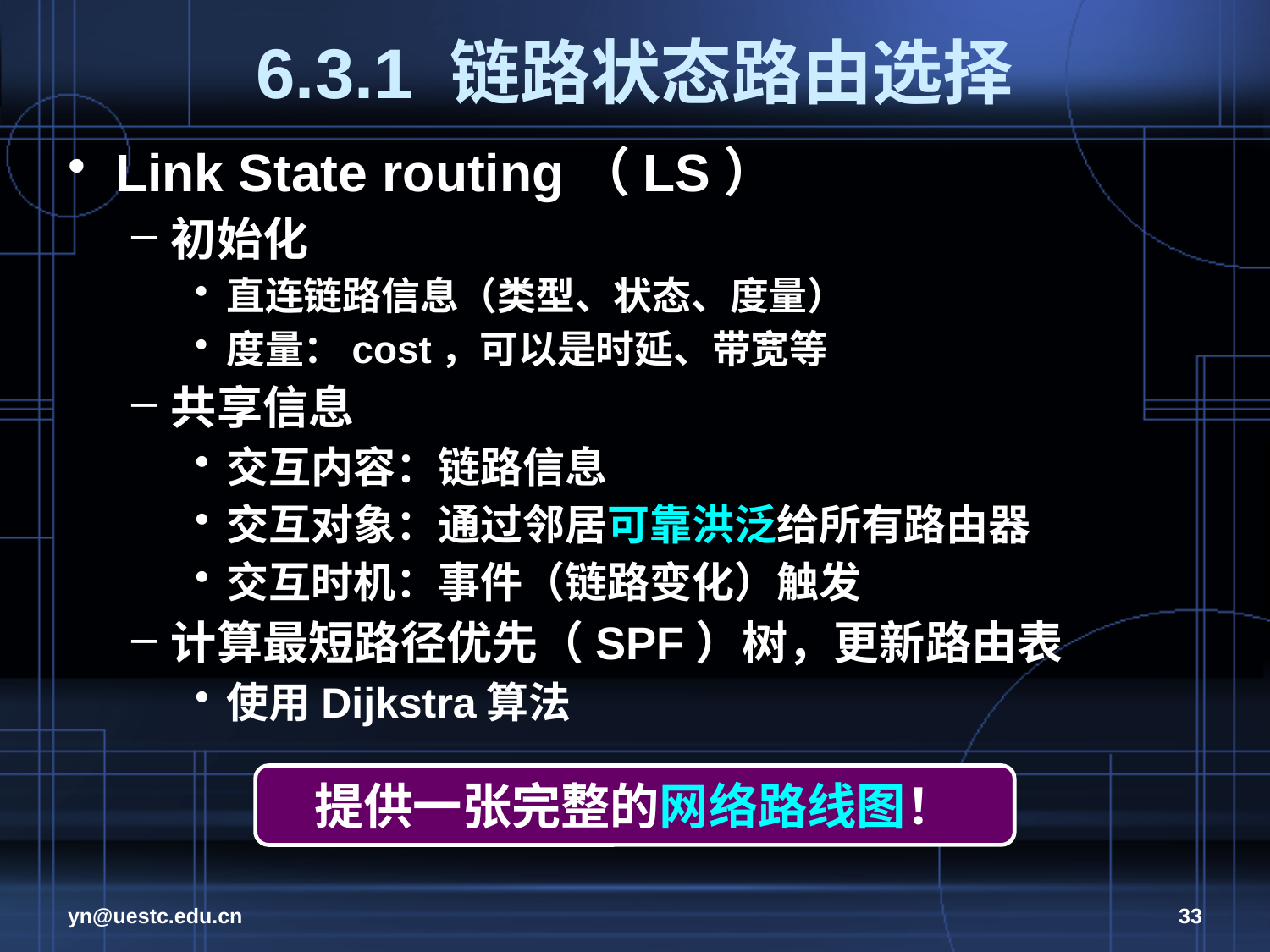

# 6.3.1 链路状态路由选择
Link State routing（LS）
初始化
直连链路信息（类型、状态、度量）
度量：cost，可以是时延、带宽等
共享信息
交互内容：链路信息
交互对象：通过邻居可靠洪泛给所有路由器
交互时机：事件（链路变化）触发
计算最短路径优先（SPF）树，更新路由表
使用Dijkstra算法
提供一张完整的网络路线图！
yn@uestc.edu.cn
33